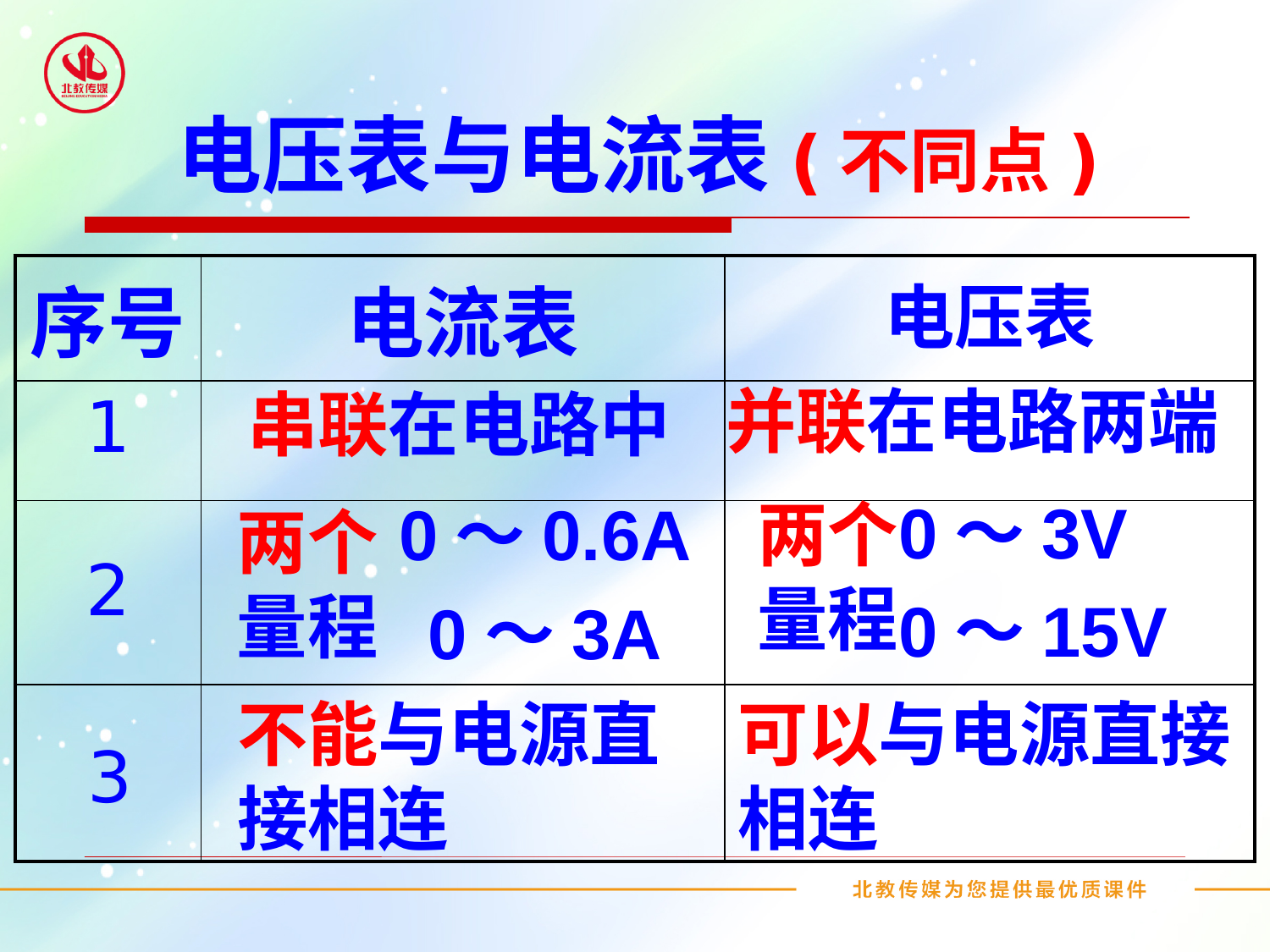

电压表与电流表(不同点)
| 序号 | 电流表 | 电压表 |
| --- | --- | --- |
| 1 |  |  |
|  |  |  |
|  |  |  |
并联在电路两端
串联在电路中
    0～3V
    0～15V
两个量程
0～0.6A
0～3A
两个量程
2
不能与电源直接相连
可以与电源直接相连
3